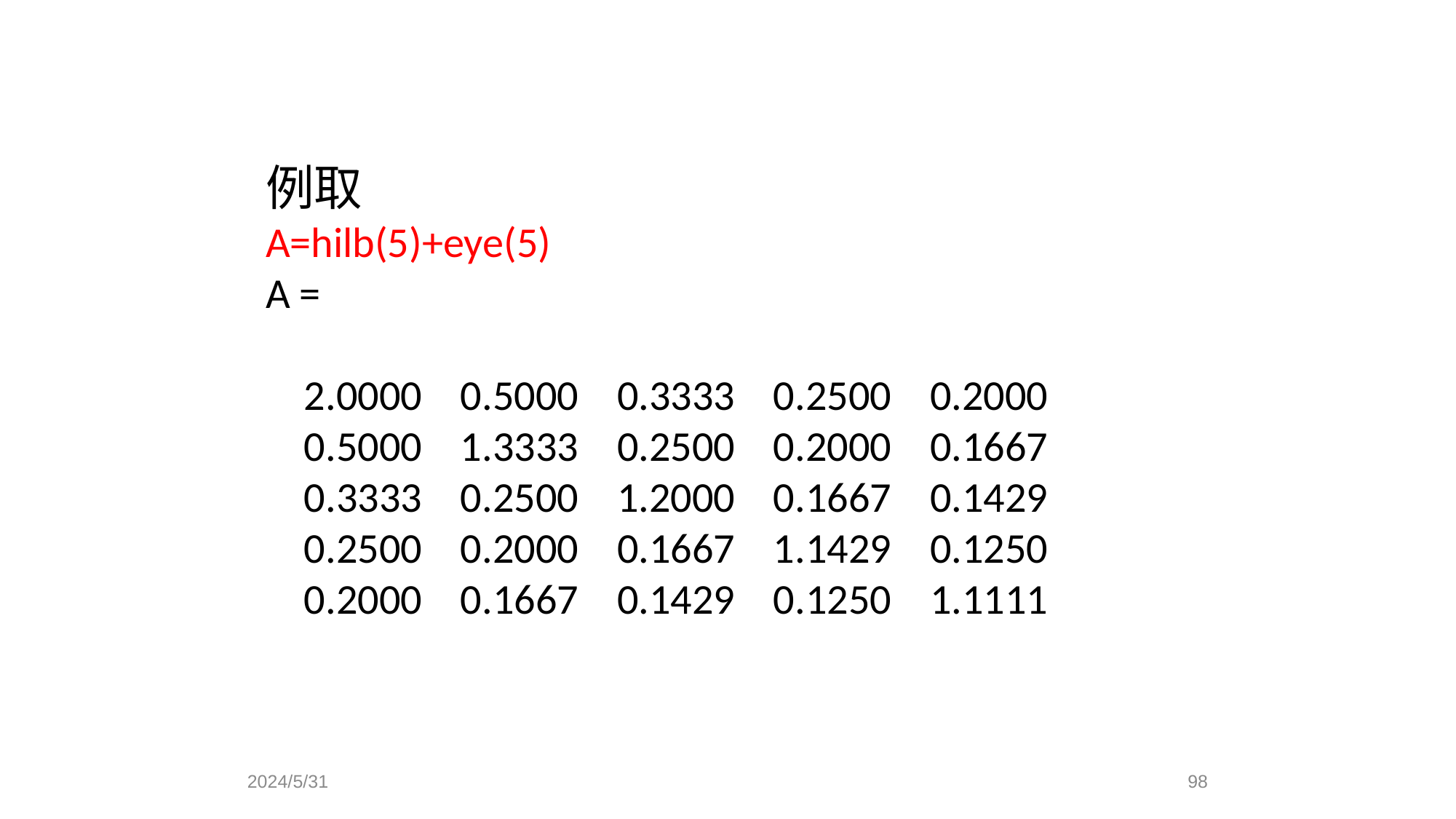

例取
A=hilb(5)+eye(5)
A =

    2.0000    0.5000    0.3333    0.2500    0.2000
    0.5000    1.3333    0.2500    0.2000    0.1667
    0.3333    0.2500    1.2000    0.1667    0.1429
    0.2500    0.2000    0.1667    1.1429    0.1250
    0.2000    0.1667    0.1429    0.1250    1.1111
2024/5/31
98